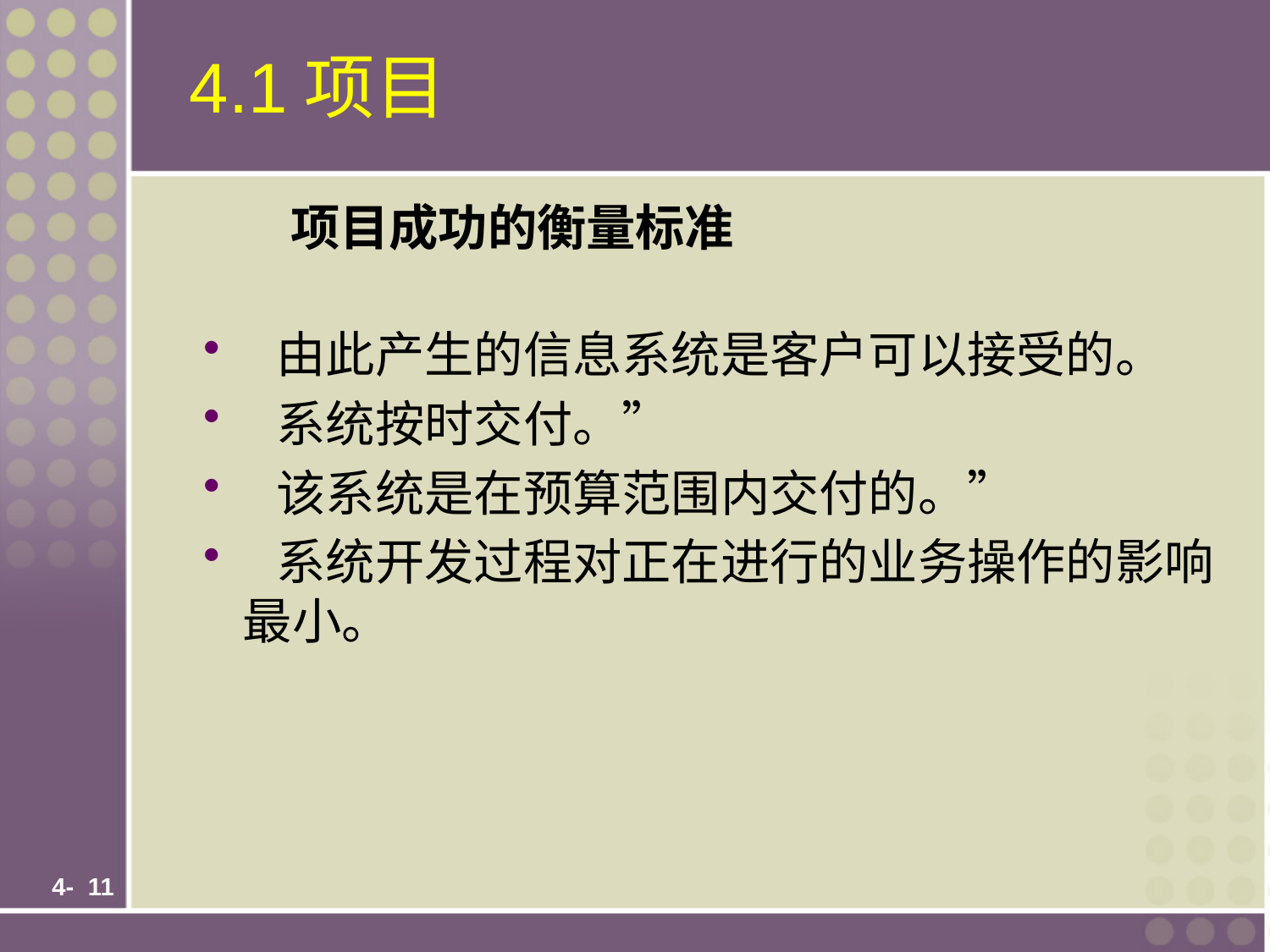

# 4.1项目
  项目成功的衡量标准
  由此产生的信息系统是客户可以接受的。
  系统按时交付。”
  该系统是在预算范围内交付的。”
  系统开发过程对正在进行的业务操作的影响最小。
  4-  11